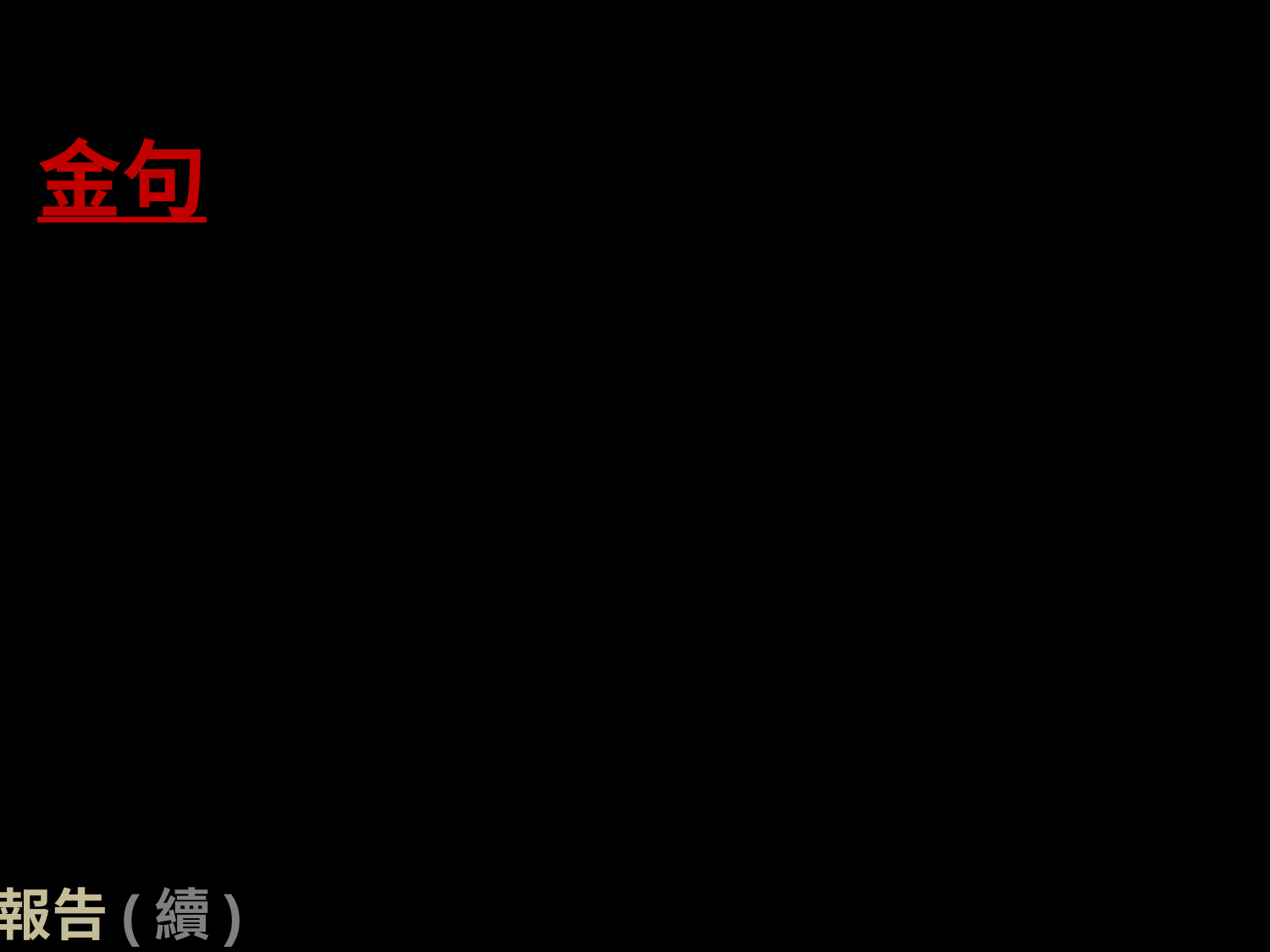

金句
「耶和華啊，求你將你的道指教我；我要照你的真理行；求你使我專心敬畏你的名！」
                                                           ( 詩篇 86 : 11 )
報告(續)